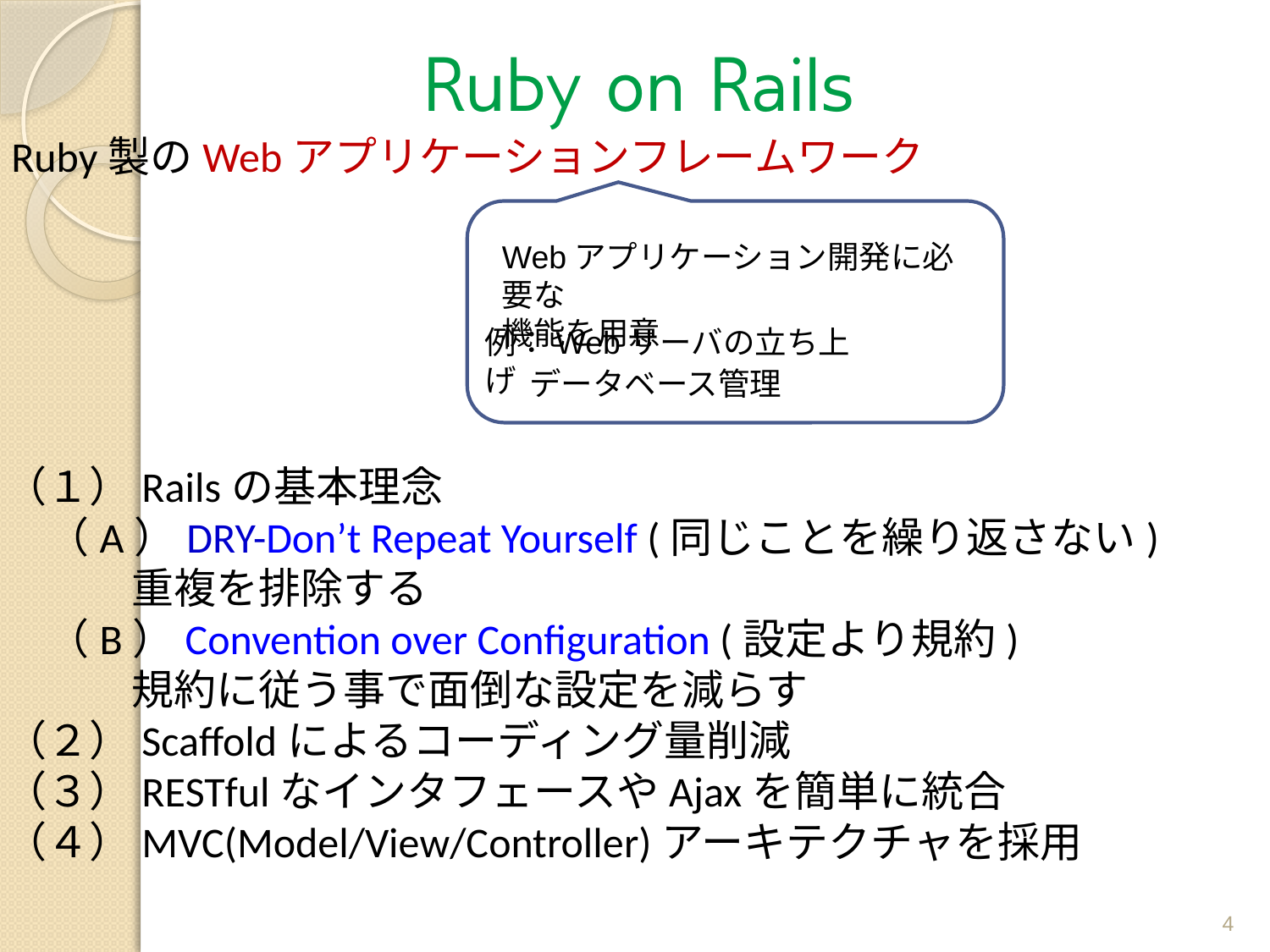

Ruby on Rails
Ruby製のWebアプリケーションフレームワーク

Webアプリケーション開発に必要な
機能を用意
例：Webサーバの立ち上げ
データベース管理
（１）Railsの基本理念
　（A）DRY-Don’t Repeat Yourself (同じことを繰り返さない)
　　　重複を排除する
　（B）Convention over Configuration (設定より規約)
　　　規約に従う事で面倒な設定を減らす
（２）Scaffoldによるコーディング量削減
（３）RESTfulなインタフェースやAjaxを簡単に統合
（４）MVC(Model/View/Controller)アーキテクチャを採用
4